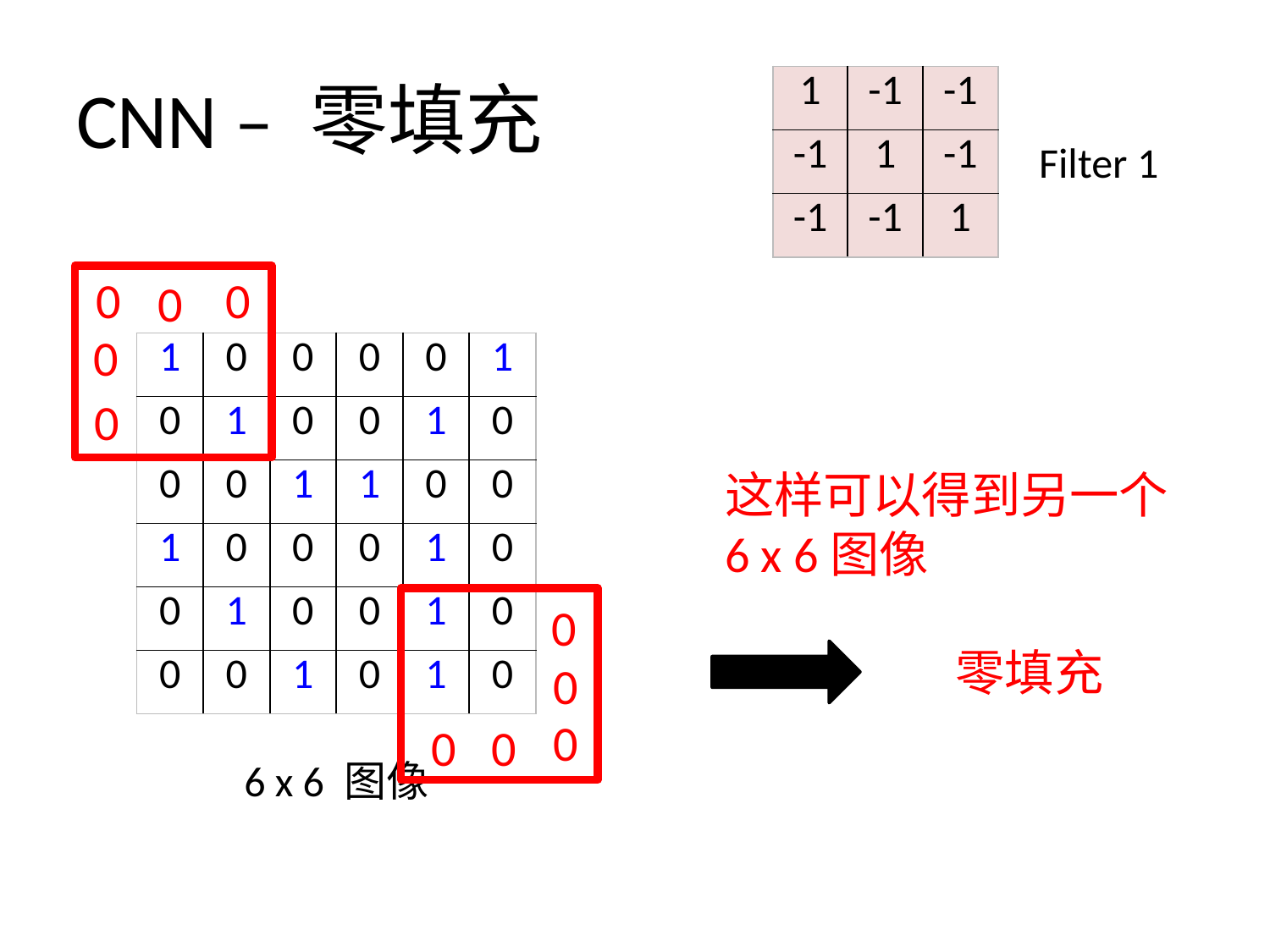

# CNN – 零填充
| 1 | -1 | -1 |
| --- | --- | --- |
| -1 | 1 | -1 |
| -1 | -1 | 1 |
Filter 1
0
0

0
0
| 1 | 0 | 0 | 0 | 0 | 1 |
| --- | --- | --- | --- | --- | --- |
| 0 | 1 | 0 | 0 | 1 | 0 |
| 0 | 0 | 1 | 1 | 0 | 0 |
| 1 | 0 | 0 | 0 | 1 | 0 |
| 0 | 1 | 0 | 0 | 1 | 0 |
| 0 | 0 | 1 | 0 | 1 | 0 |
0
这样可以得到另一个6 x 6图像

0
零填充

0
0
0
0
6 x 6 图像